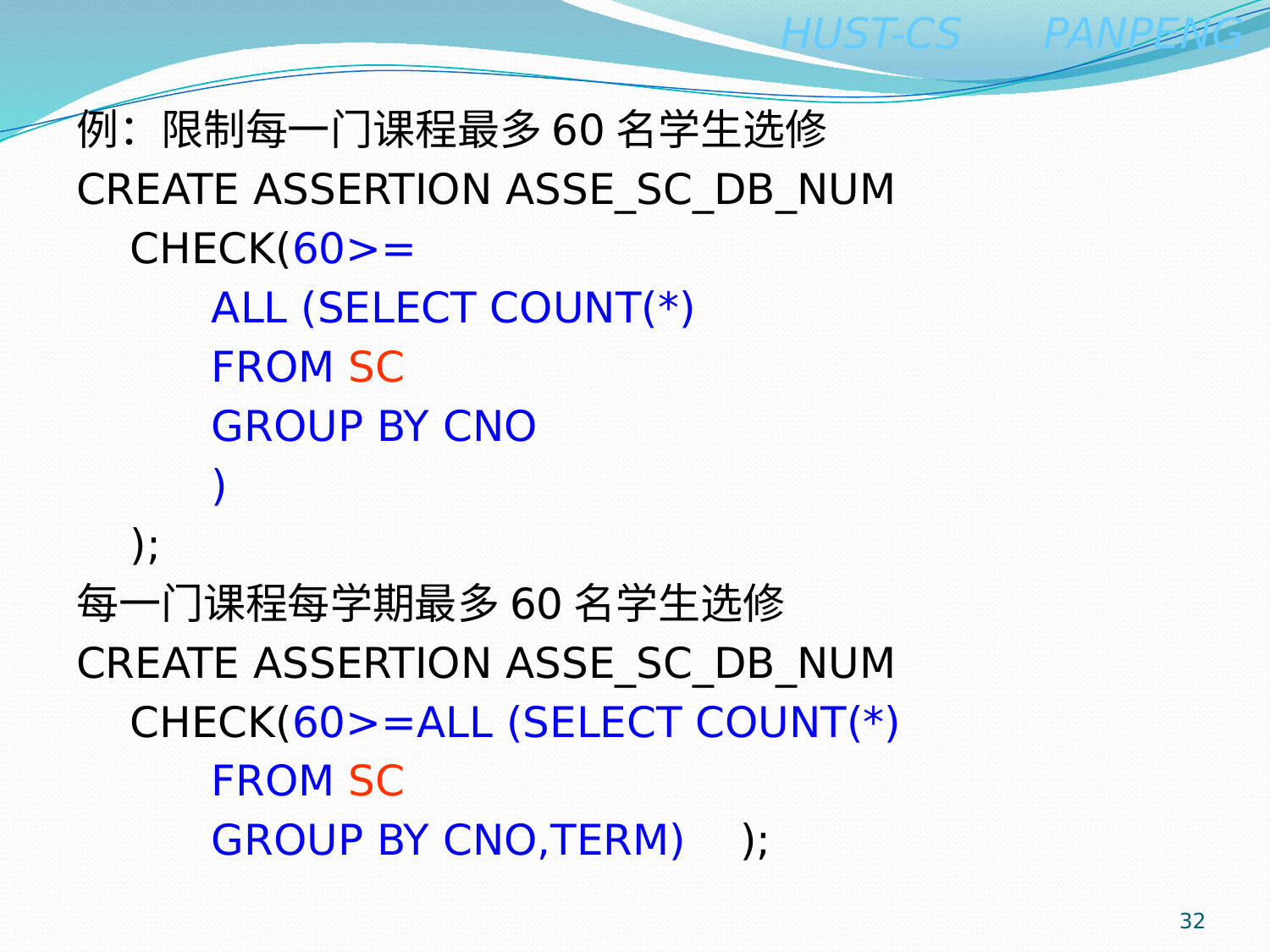

例：限制每一门课程最多60名学生选修
CREATE ASSERTION ASSE_SC_DB_NUM
    CHECK(60>=
          ALL (SELECT COUNT(*)
          FROM SC
          GROUP BY CNO
          )
    );
每一门课程每学期最多60名学生选修
CREATE ASSERTION ASSE_SC_DB_NUM
    CHECK(60>=ALL (SELECT COUNT(*)
          FROM SC
          GROUP BY CNO,TERM)    );

32